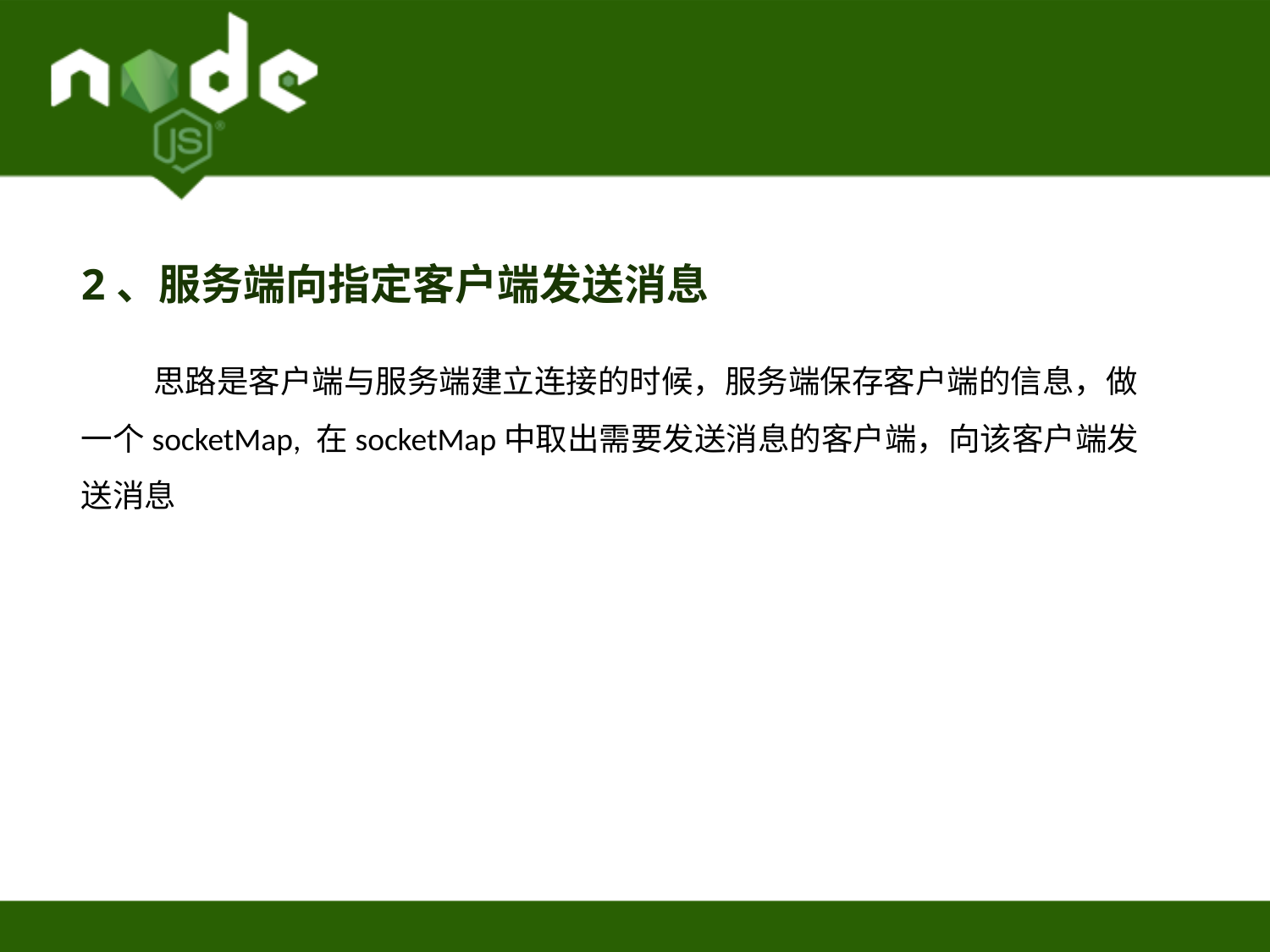

2、服务端向指定客户端发送消息
         思路是客户端与服务端建立连接的时候，服务端保存客户端的信息，做一个socketMap, 在socketMap中取出需要发送消息的客户端，向该客户端发送消息